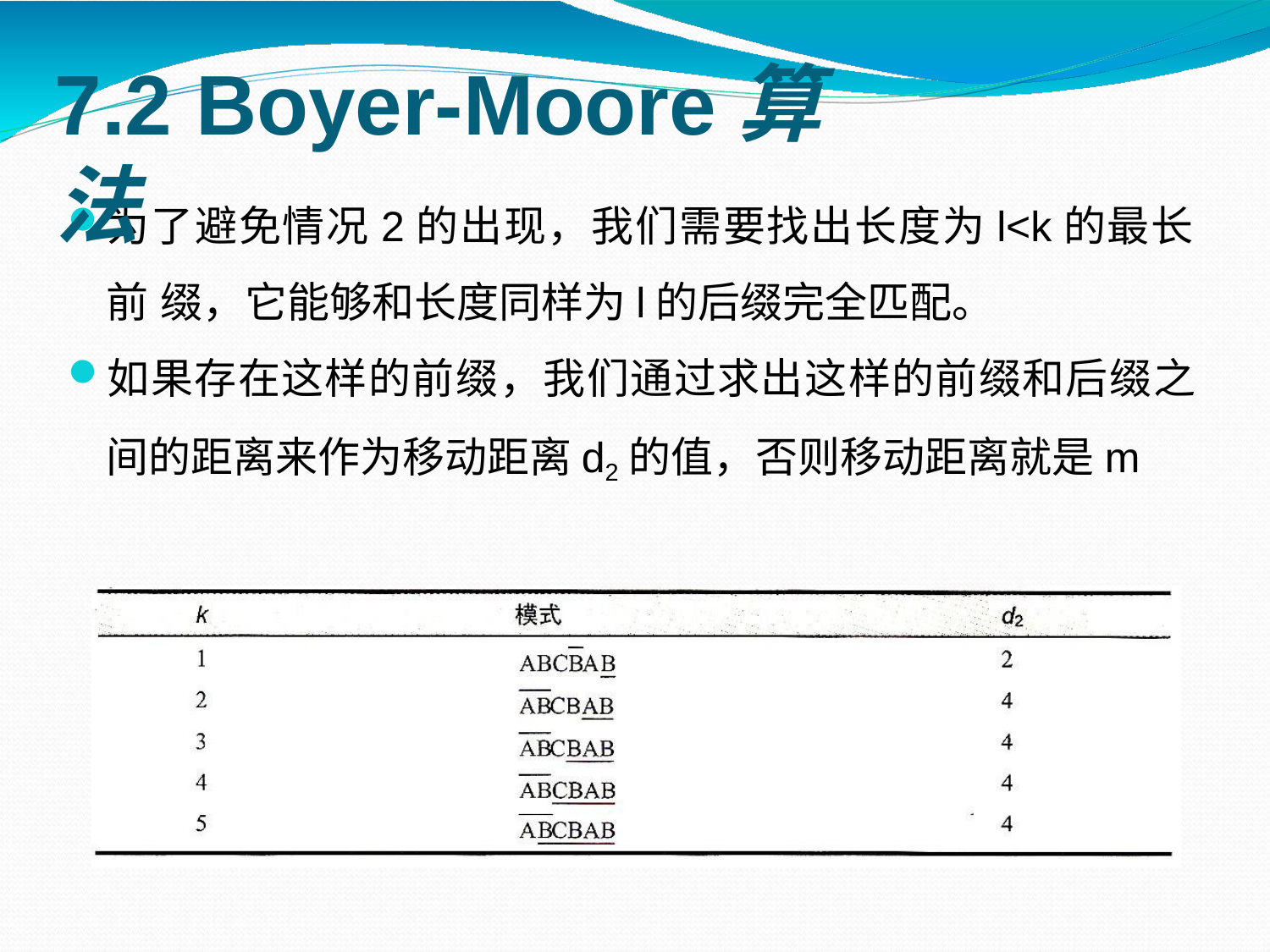

# 7.2 Boyer-Moore算法
为了避免情况2的出现，我们需要找出长度为l<k的最长前 缀，它能够和长度同样为l的后缀完全匹配。
如果存在这样的前缀，我们通过求出这样的前缀和后缀之 间的距离来作为移动距离d2的值，否则移动距离就是m